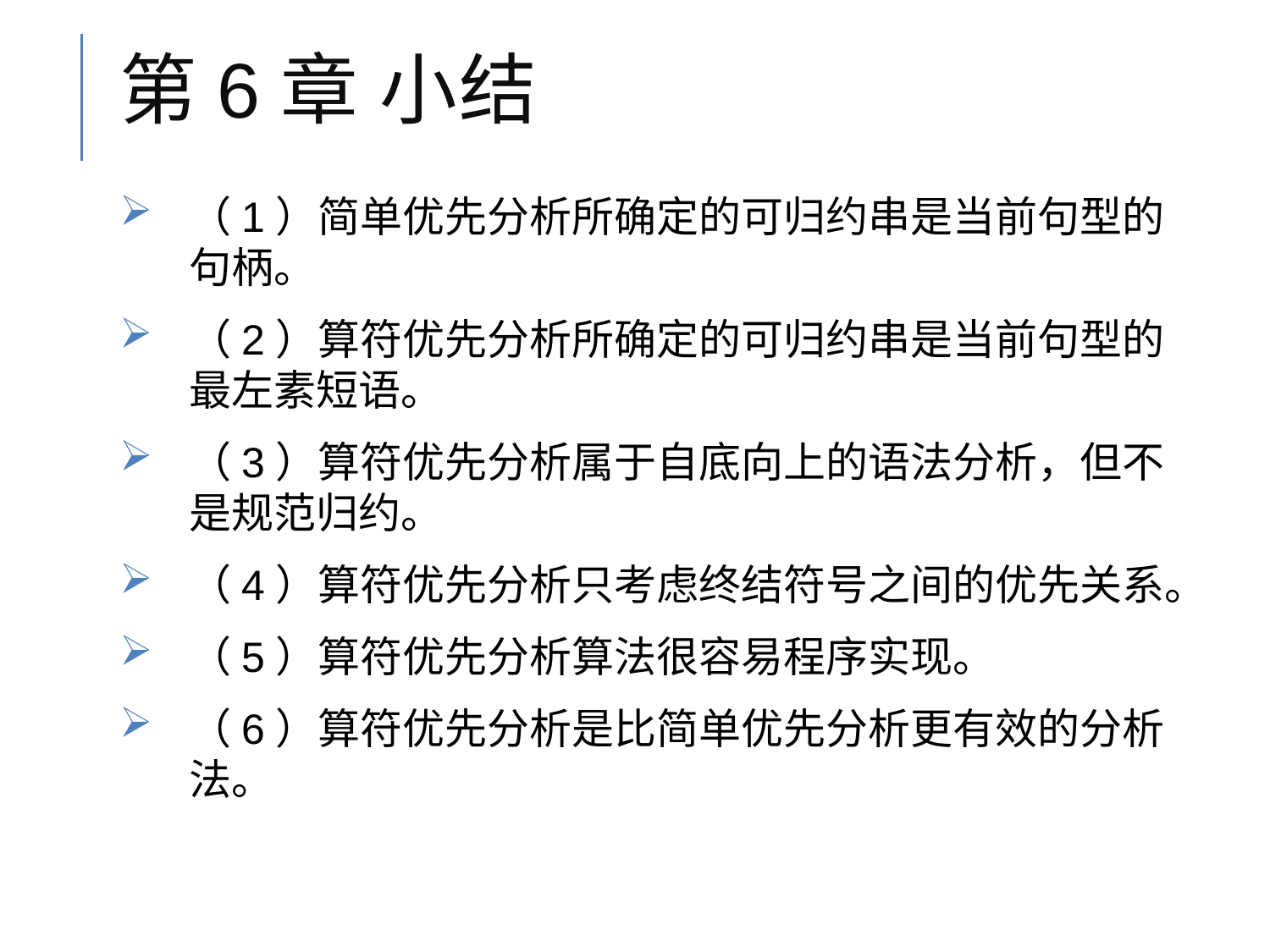

# 第6章 小结
（1）简单优先分析所确定的可归约串是当前句型的句柄。
（2）算符优先分析所确定的可归约串是当前句型的最左素短语。
（3）算符优先分析属于自底向上的语法分析，但不是规范归约。
（4）算符优先分析只考虑终结符号之间的优先关系。
（5）算符优先分析算法很容易程序实现。
（6）算符优先分析是比简单优先分析更有效的分析法。
63